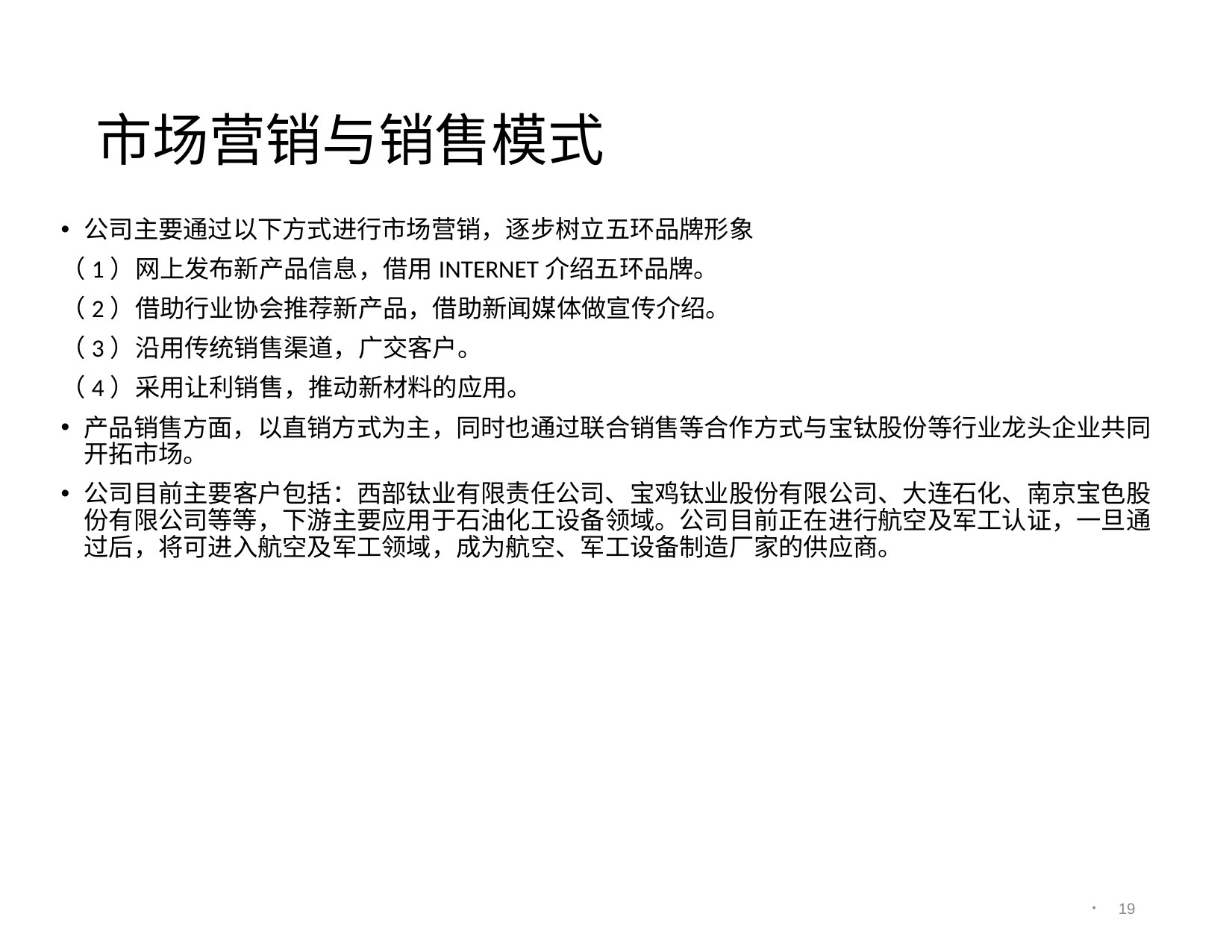

# 市场营销与销售模式
公司主要通过以下方式进行市场营销，逐步树立五环品牌形象
（1）网上发布新产品信息，借用INTERNET介绍五环品牌。
（2）借助行业协会推荐新产品，借助新闻媒体做宣传介绍。
（3）沿用传统销售渠道，广交客户。
（4）采用让利销售，推动新材料的应用。
产品销售方面，以直销方式为主，同时也通过联合销售等合作方式与宝钛股份等行业龙头企业共同开拓市场。
公司目前主要客户包括：西部钛业有限责任公司、宝鸡钛业股份有限公司、大连石化、南京宝色股份有限公司等等，下游主要应用于石油化工设备领域。公司目前正在进行航空及军工认证，一旦通过后，将可进入航空及军工领域，成为航空、军工设备制造厂家的供应商。

19